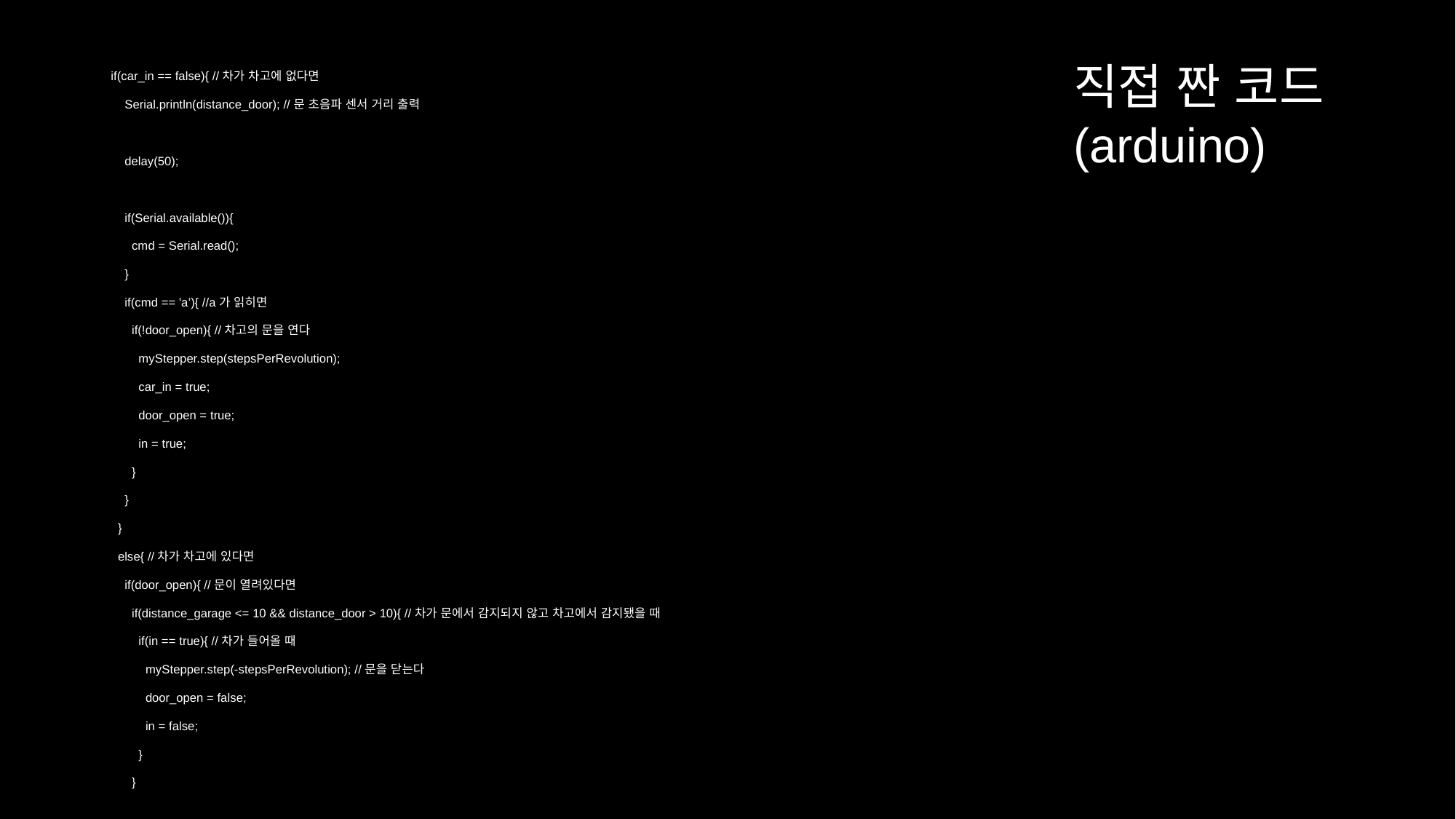

직접 짠 코드
(arduino)
if(car_in == false){ //차가 차고에 없다면
    Serial.println(distance_door); //문 초음파 센서 거리 출력

    delay(50);

    if(Serial.available()){
      cmd = Serial.read();
    }
    if(cmd == 'a’){ //a가 읽히면
      if(!door_open){ //차고의 문을 연다
        myStepper.step(stepsPerRevolution);
        car_in = true;
        door_open = true;
        in = true;
      }
    }
  }
  else{ //차가 차고에 있다면
    if(door_open){ //문이 열려있다면
      if(distance_garage <= 10 && distance_door > 10){ //차가 문에서 감지되지 않고 차고에서 감지됐을 때
        if(in == true){ //차가 들어올 때
          myStepper.step(-stepsPerRevolution); //문을 닫는다
          door_open = false;
          in = false;
        }
      }